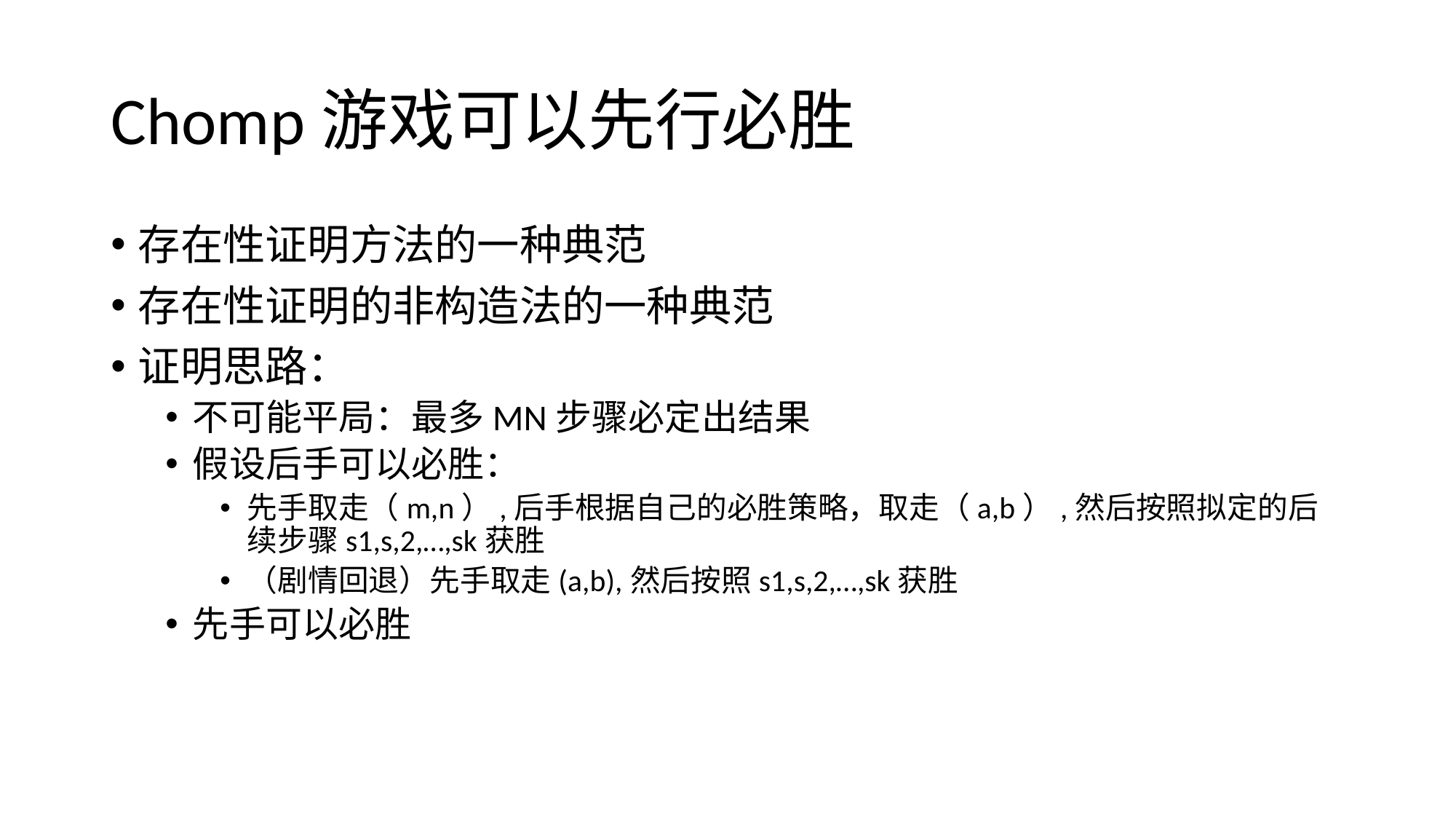

# Chomp游戏可以先行必胜
存在性证明方法的一种典范
存在性证明的非构造法的一种典范
证明思路：
不可能平局：最多MN步骤必定出结果
假设后手可以必胜：
先手取走（m,n）,后手根据自己的必胜策略，取走（a,b）,然后按照拟定的后续步骤s1,s,2,…,sk获胜
（剧情回退）先手取走(a,b),然后按照s1,s,2,…,sk获胜
先手可以必胜